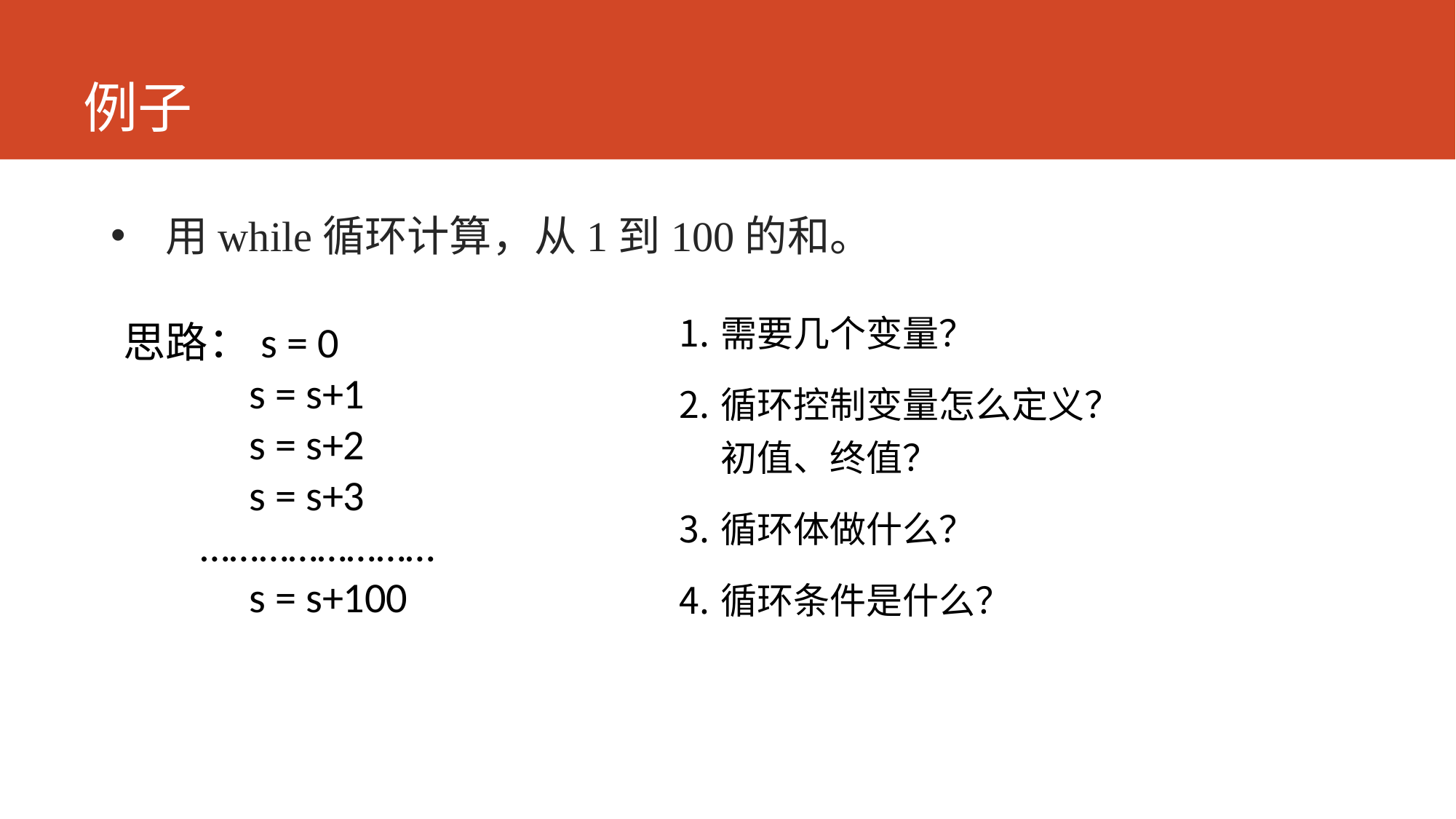

# 例子
用while循环计算，从1到100的和。
需要几个变量？
循环控制变量怎么定义？
初值、终值？
循环体做什么？
循环条件是什么？
思路：s = 0
             s = s+1
             s = s+2
             s = s+3
        ……………………
             s = s+100